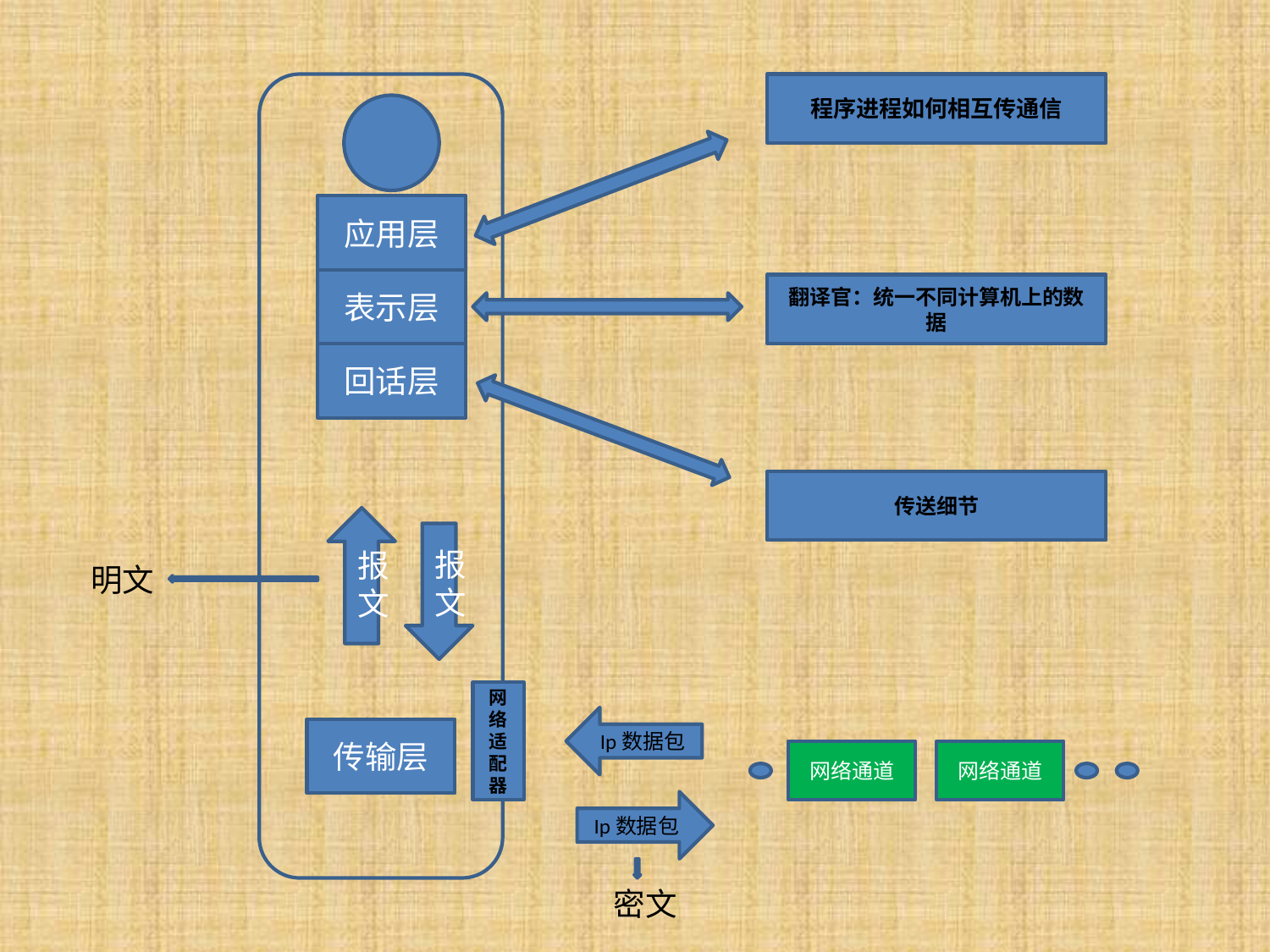

程序进程如何相互传通信

应用层

表示层
翻译官：统一不同计算机上的数据

回话层

传送细节
报文
报文
明文

网络适配器
Ip数据包
传输层
网络通道
网络通道

Ip数据包

密文